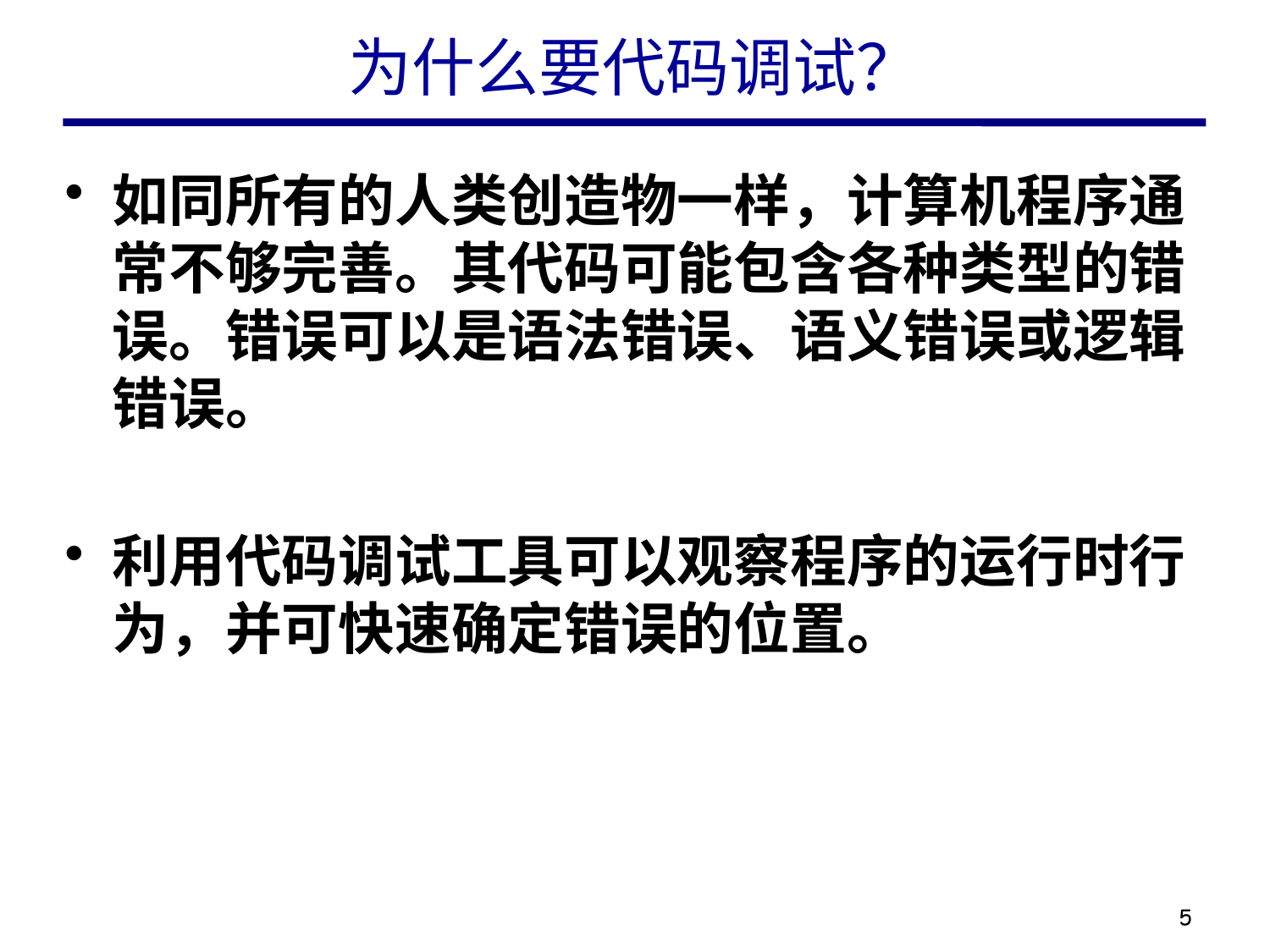

# 为什么要代码调试？
如同所有的人类创造物一样，计算机程序通常不够完善。其代码可能包含各种类型的错误。错误可以是语法错误、语义错误或逻辑错误。

利用代码调试工具可以观察程序的运行时行为，并可快速确定错误的位置。